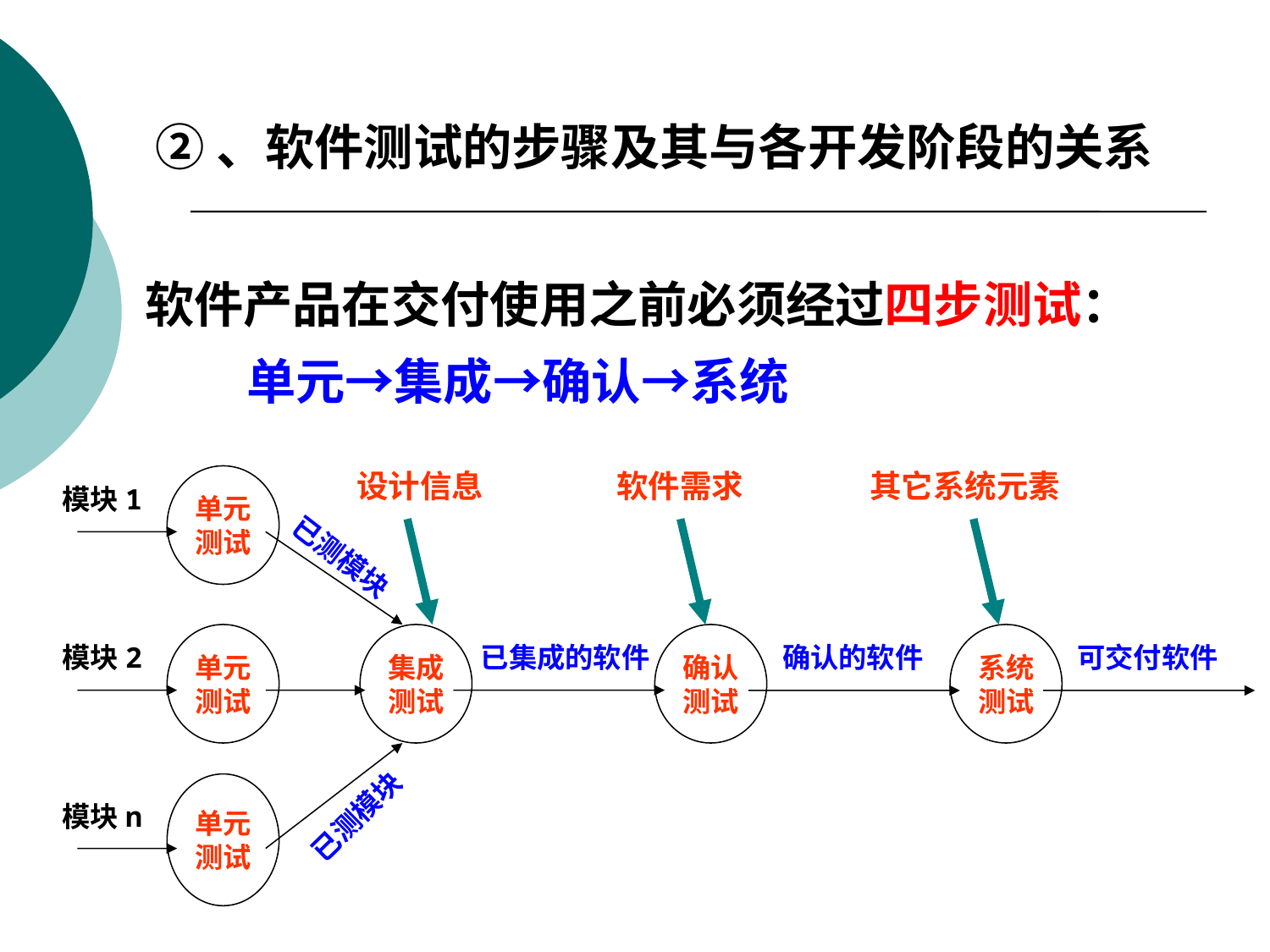

②、软件测试的步骤及其与各开发阶段的关系
软件产品在交付使用之前必须经过四步测试：
        单元→集成→确认→系统
单元
测试
单元
测试
单元
测试
设计信息

软件需求

其它系统元素

模块1

已测模块

已测模块
集成
测试
确认
测试
系统
测试
模块2

已集成的软件

确认的软件

可交付软件

模块n